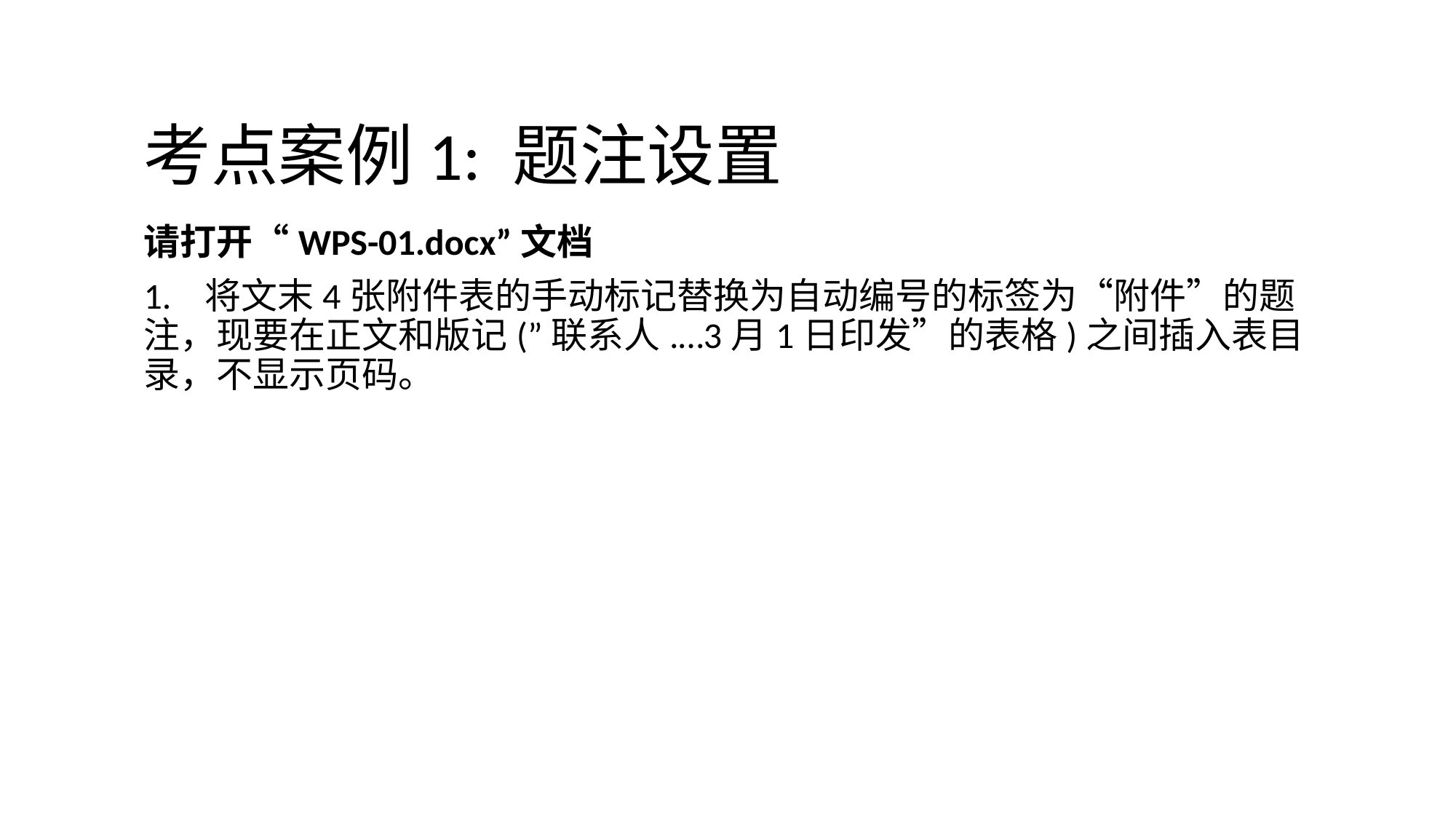

# 考点案例1: 题注设置
请打开“WPS-01.docx”文档
1.   将文末4张附件表的手动标记替换为自动编号的标签为“附件”的题注，现要在正文和版记(”联系人.…3月1日印发”的表格)之间插入表目录，不显示页码。